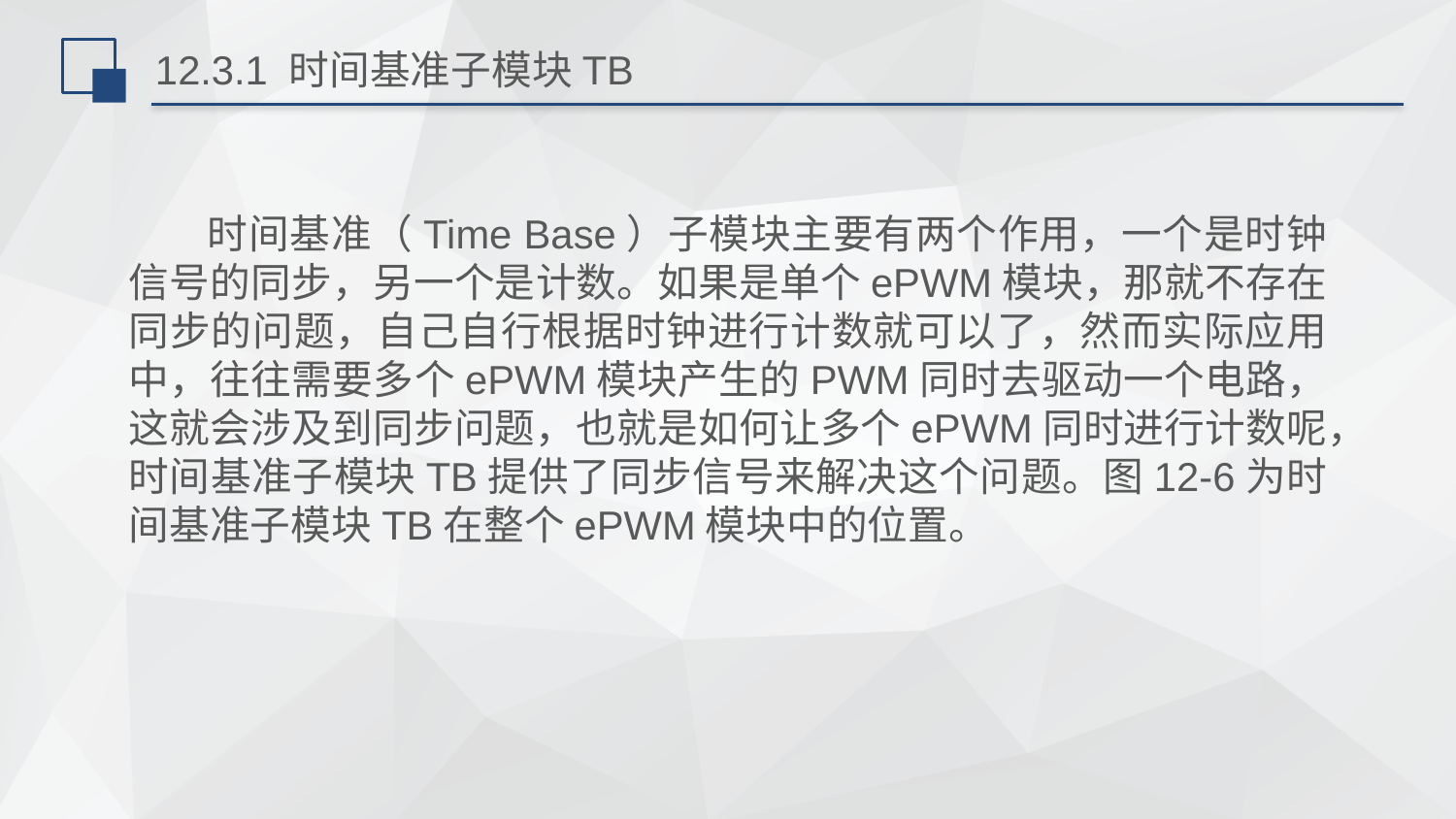

# 12.3.1 时间基准子模块TB
       时间基准（Time Base）子模块主要有两个作用，一个是时钟信号的同步，另一个是计数。如果是单个ePWM模块，那就不存在同步的问题，自己自行根据时钟进行计数就可以了，然而实际应用中，往往需要多个ePWM模块产生的PWM同时去驱动一个电路，这就会涉及到同步问题，也就是如何让多个ePWM同时进行计数呢，时间基准子模块TB提供了同步信号来解决这个问题。图12-6为时间基准子模块TB在整个ePWM模块中的位置。